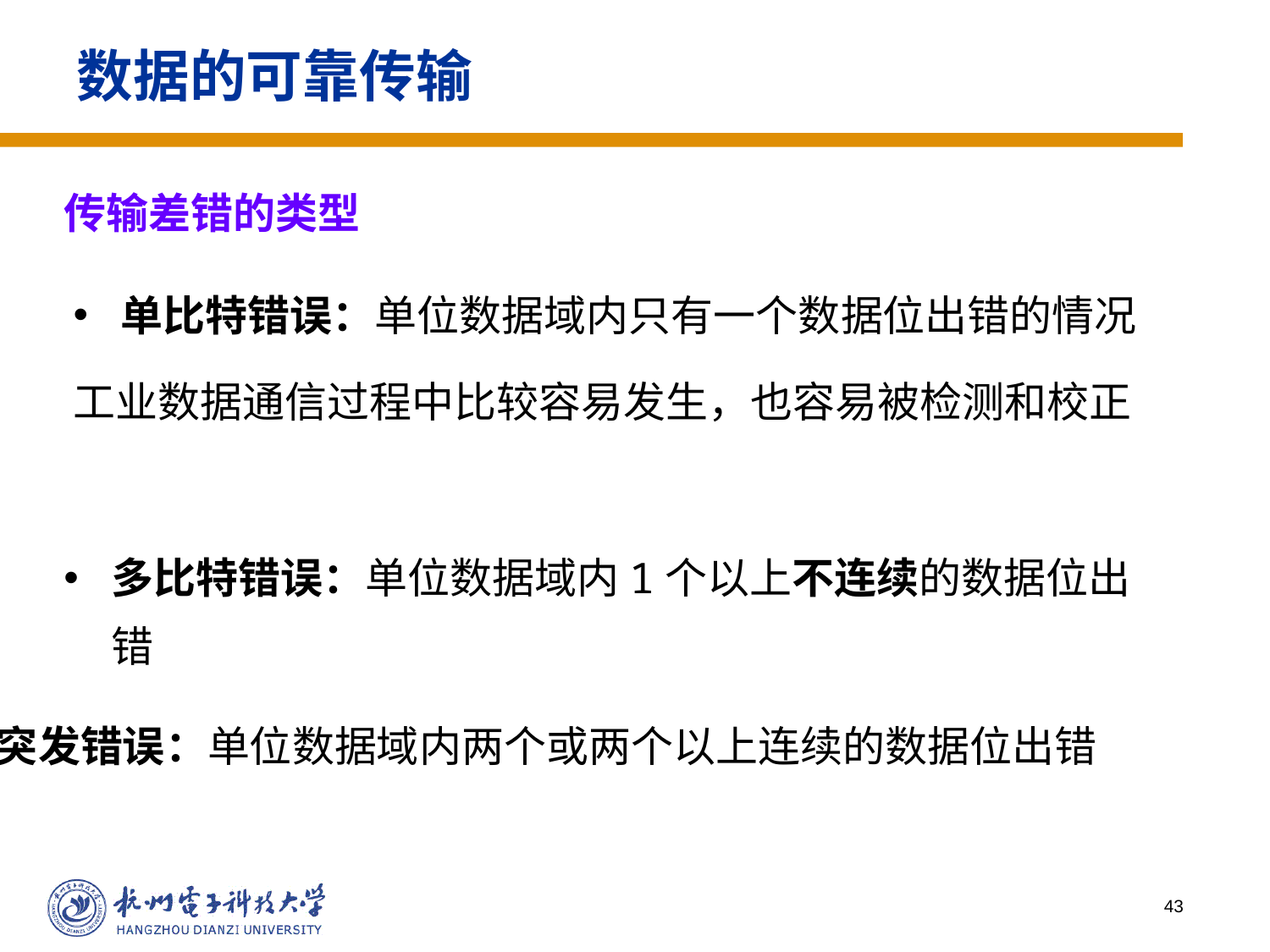

# 数据的可靠传输
传输差错的类型
单比特错误：单位数据域内只有一个数据位出错的情况
工业数据通信过程中比较容易发生，也容易被检测和校正
多比特错误：单位数据域内1个以上不连续的数据位出错

突发错误：单位数据域内两个或两个以上连续的数据位出错
43